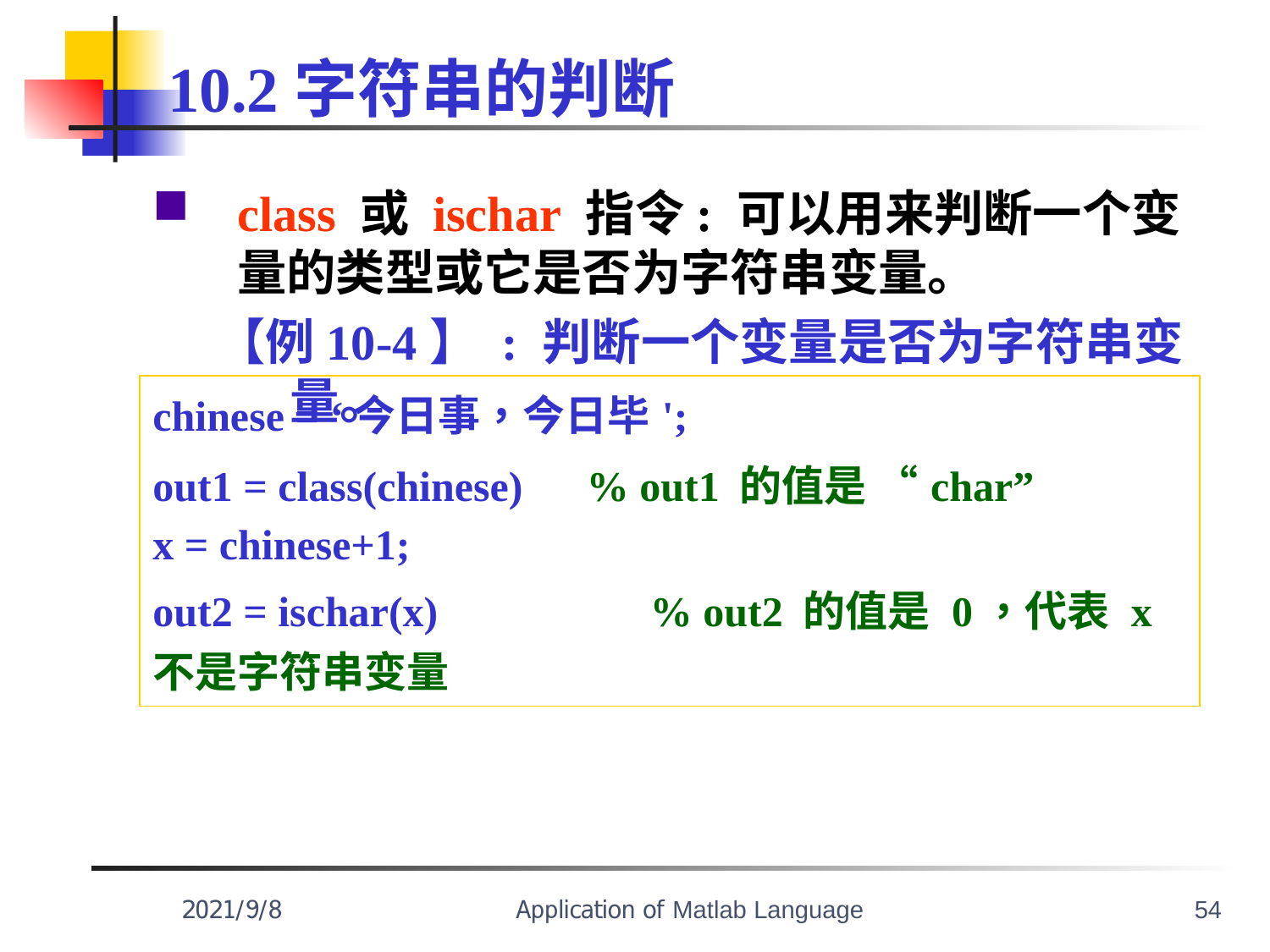

# 10.2字符串的判断
class 或 ischar 指令: 可以用来判断一个变量的类型或它是否为字符串变量。
【例10-4】 : 判断一个变量是否为字符串变量。
| chinese = ‘今日事，今日毕'; out1 = class(chinese) % out1 的值是 “char” x = chinese+1; out2 = ischar(x) % out2 的值是 0，代表 x 不是字符串变量 |
| --- |
 2021/9/8
Application of Matlab Language
54